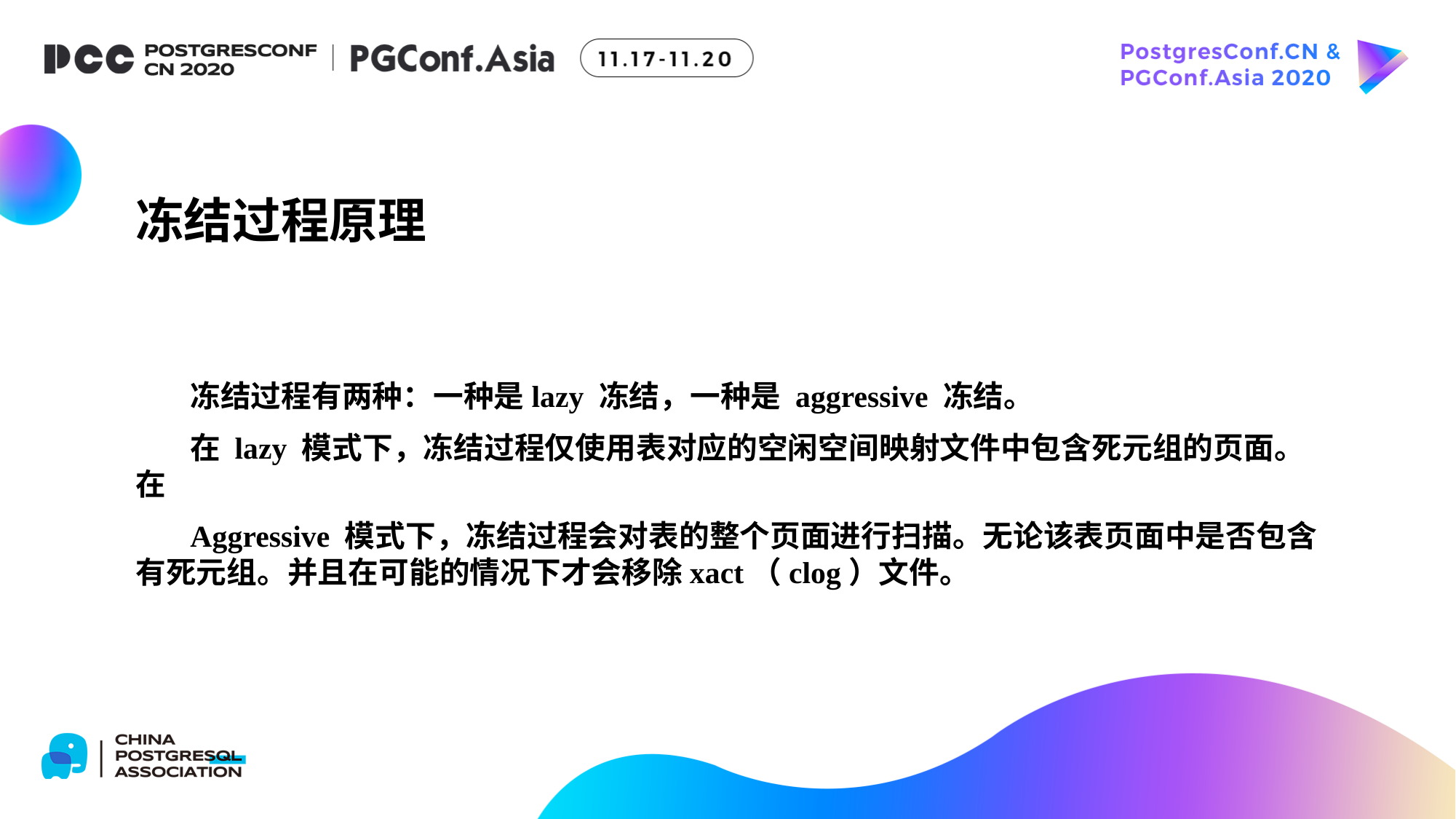

冻结过程原理
冻结过程有两种：一种是lazy 冻结，一种是 aggressive 冻结。
在 lazy 模式下，冻结过程仅使用表对应的空闲空间映射文件中包含死元组的页面。在
Aggressive 模式下，冻结过程会对表的整个页面进行扫描。无论该表页面中是否包含有死元组。并且在可能的情况下才会移除xact（clog）文件。